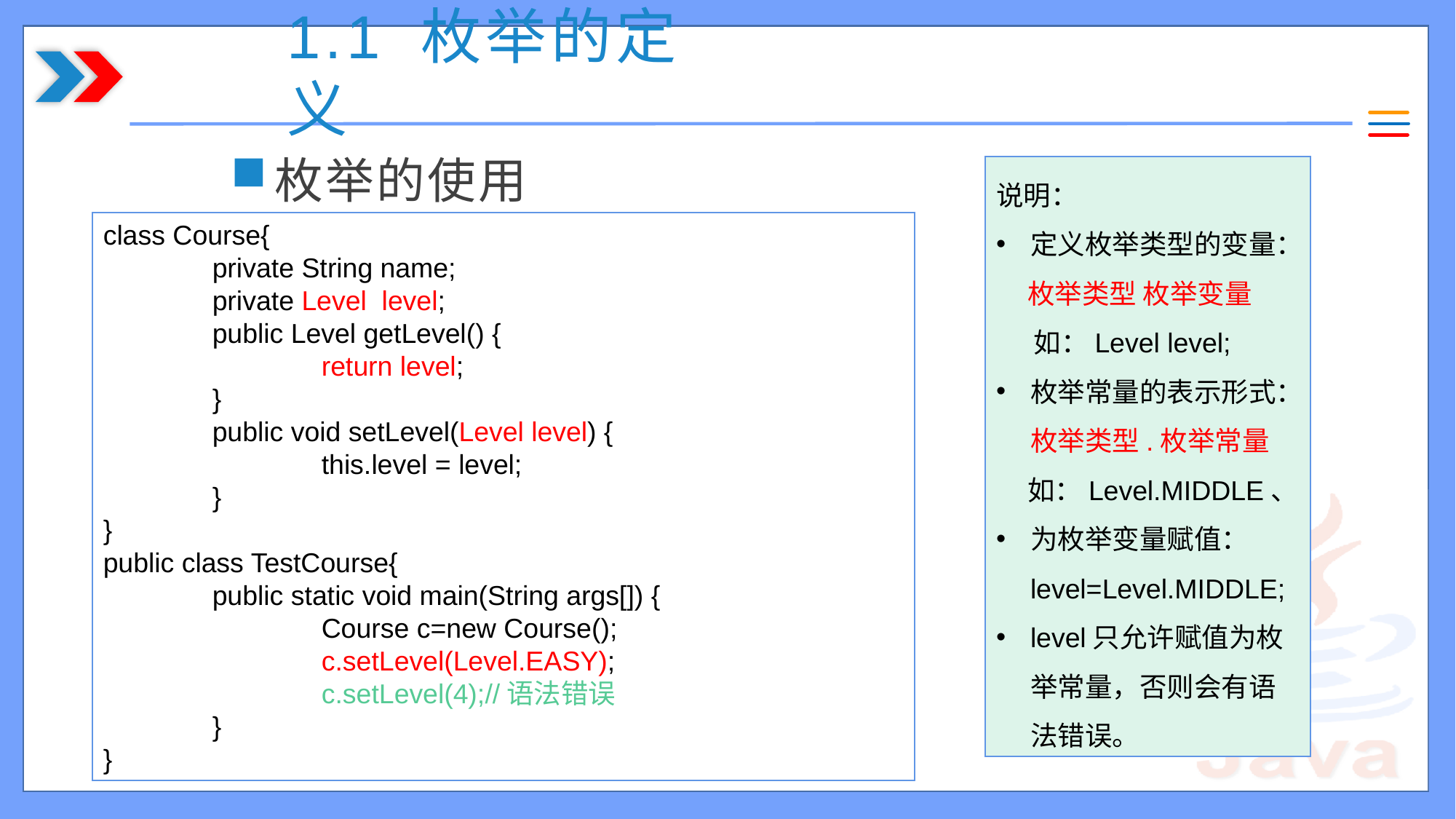

# 1.1 枚举的定义
枚举的使用

说明：
定义枚举类型的变量：
    枚举类型 枚举变量
     如：Level level;
枚举常量的表示形式：枚举类型.枚举常量
    如：Level.MIDDLE、
为枚举变量赋值：level=Level.MIDDLE;
level只允许赋值为枚举常量，否则会有语法错误。
class Course{
	private String name;
	private Level  level;
	public Level getLevel() {
		return level;
	}
	public void setLevel(Level level) {
		this.level = level;
	}
}
public class TestCourse{
	public static void main(String args[]) {
		Course c=new Course();
		c.setLevel(Level.EASY);
		c.setLevel(4);//语法错误
	}
}